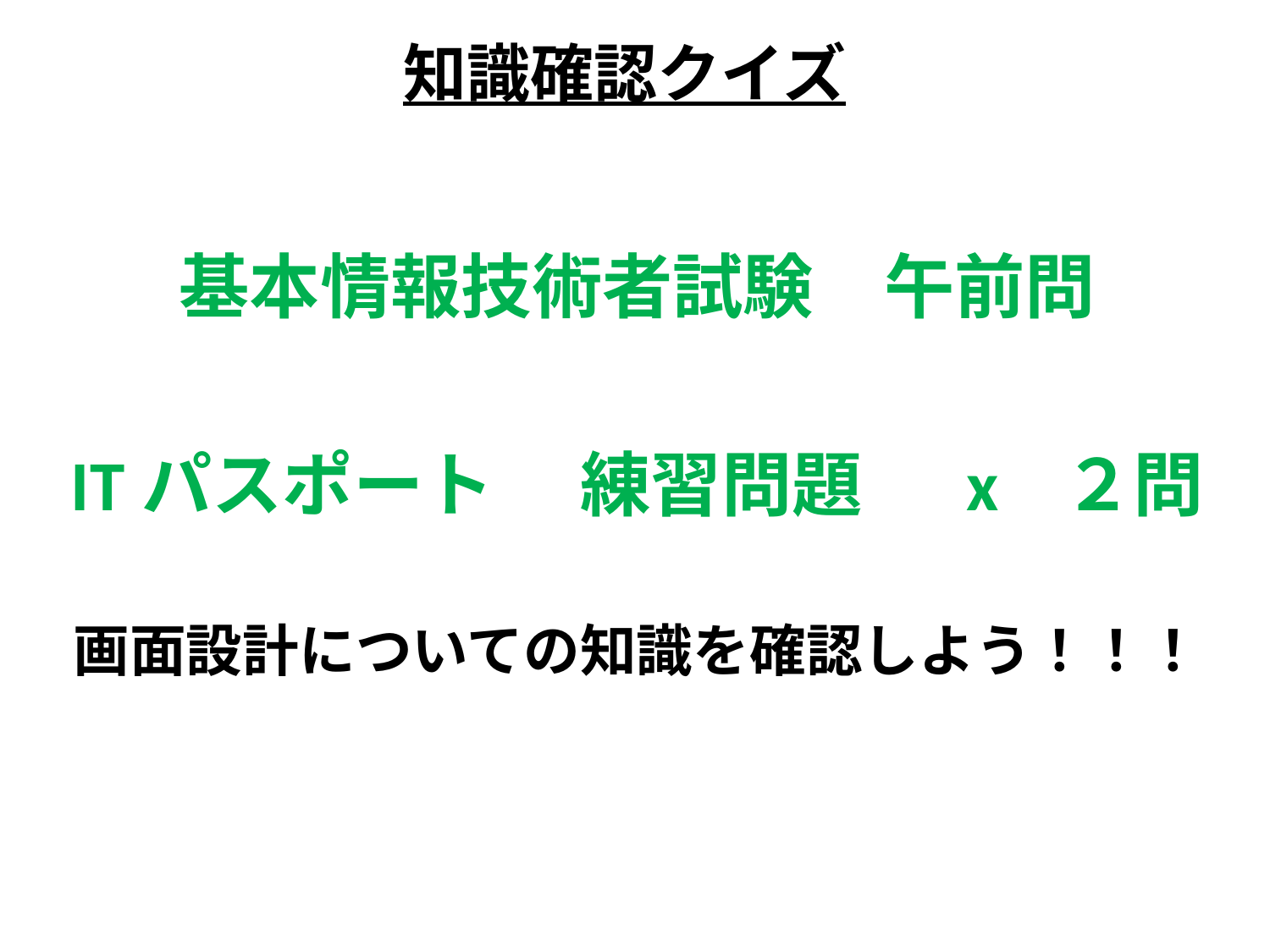

# 知識確認クイズ
基本情報技術者試験　午前問

ITパスポート 　練習問題　 x   ２問

画面設計についての知識を確認しよう！！！